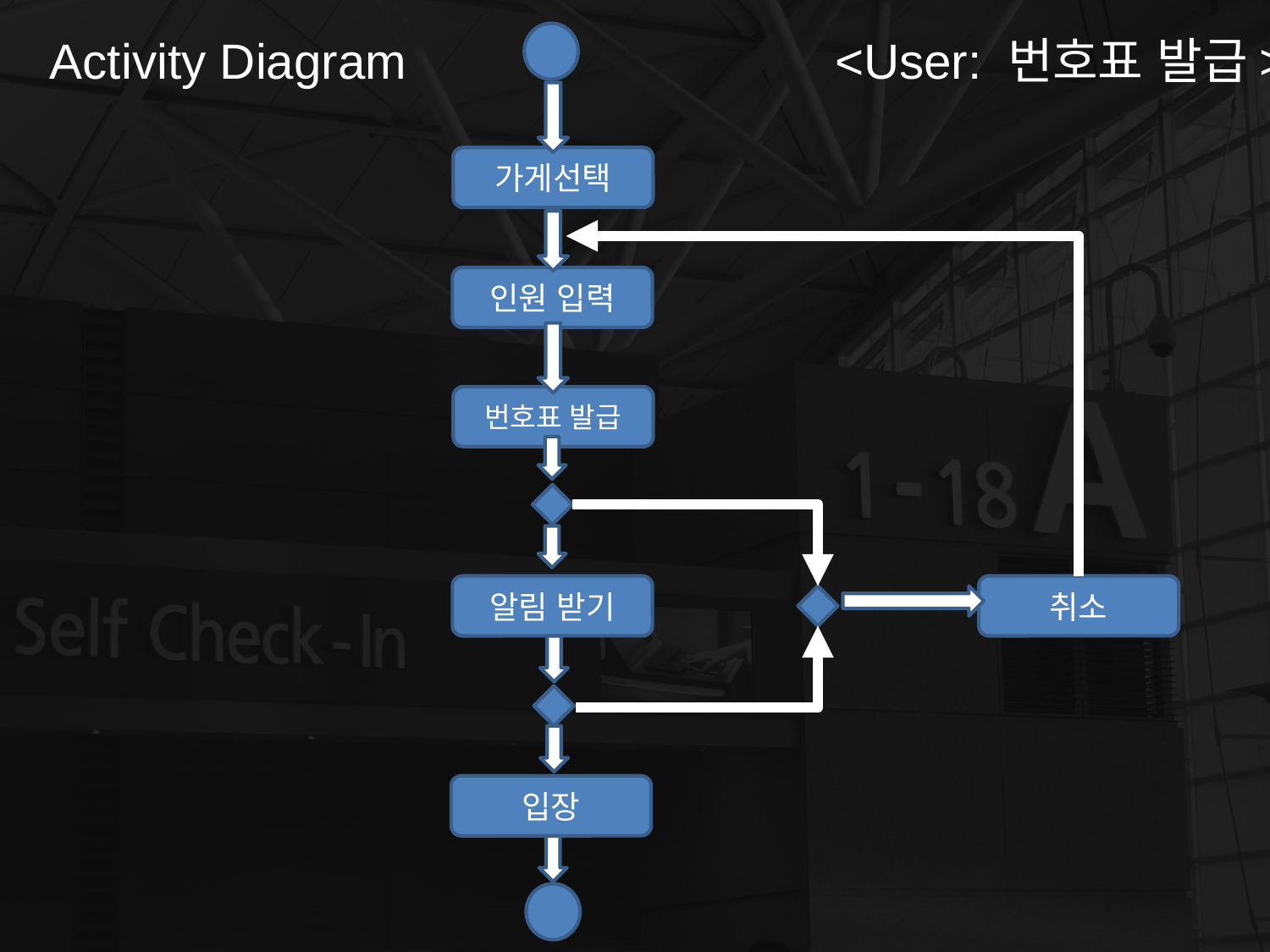

<User: 번호표 발급>
Activity Diagram

가게선택

인원 입력

번호표 발급

알림 받기
취소

입장